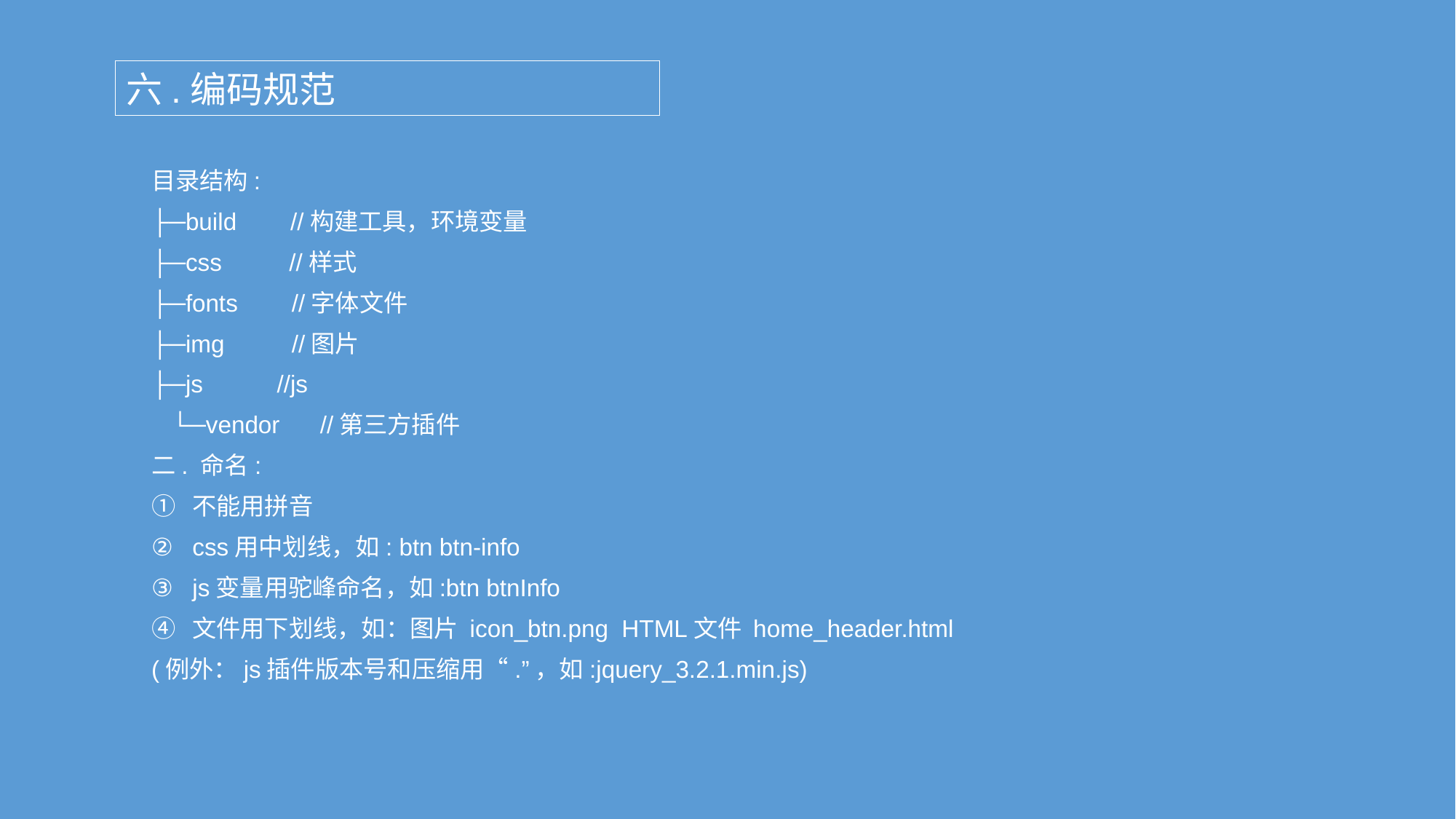

六.编码规范
目录结构:
├─build        //构建工具，环境变量
├─css          //样式
├─fonts        //字体文件
├─img          //图片
├─js           //js
   └─vendor      //第三方插件
二. 命名:
不能用拼音
css用中划线，如: btn btn-info
js变量用驼峰命名，如:btn btnInfo
文件用下划线，如：图片 icon_btn.png  HTML文件 home_header.html
(例外：js插件版本号和压缩用“.”，如:jquery_3.2.1.min.js)